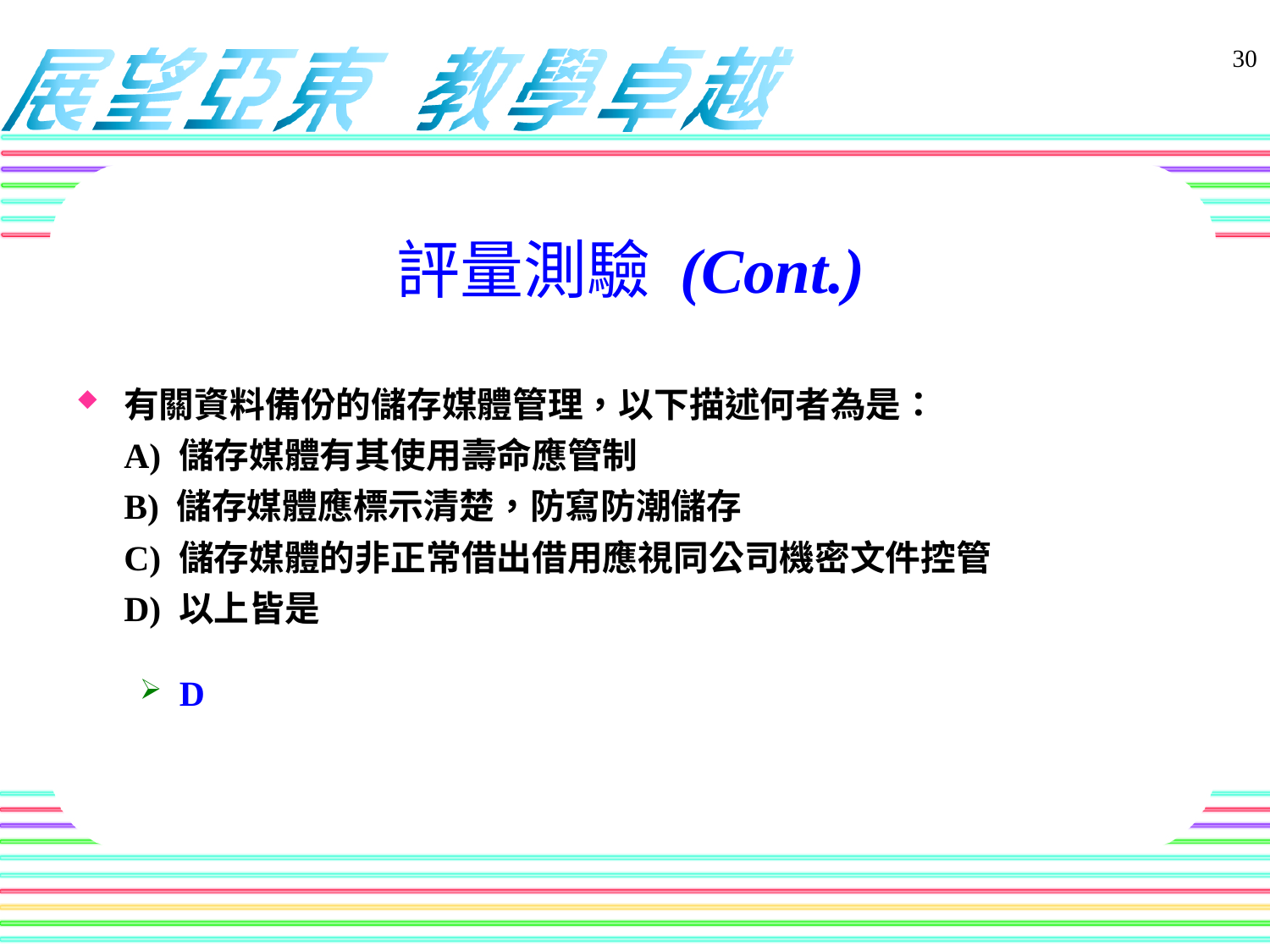

評量測驗 (Cont.)
有關資料備份的儲存媒體管理，以下描述何者為是：
A) 儲存媒體有其使用壽命應管制
B) 儲存媒體應標示清楚，防寫防潮儲存
C) 儲存媒體的非正常借出借用應視同公司機密文件控管
D) 以上皆是
D